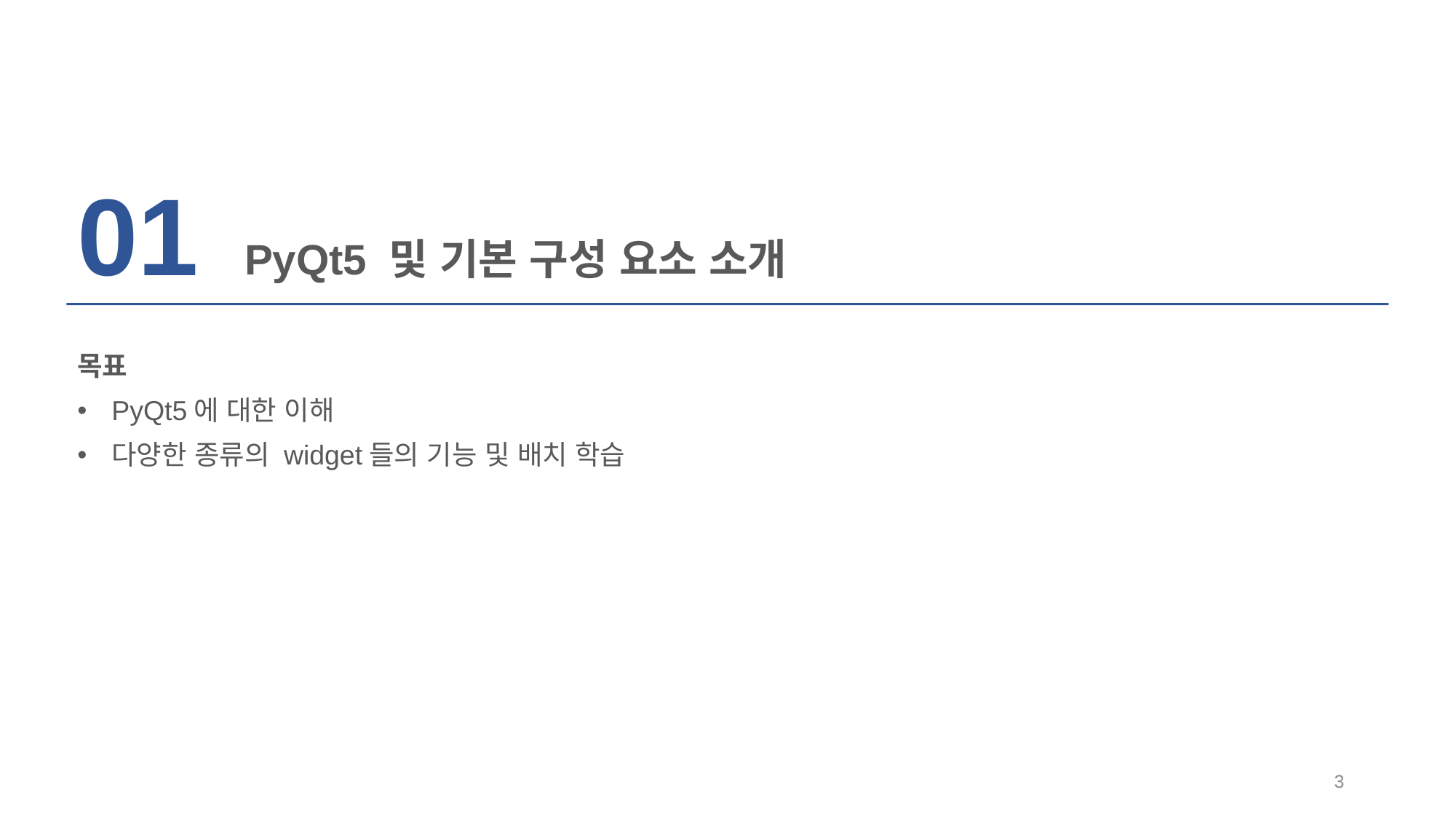

01
PyQt5 및 기본 구성 요소 소개
목표
PyQt5에 대한 이해
다양한 종류의 widget들의 기능 및 배치 학습

3